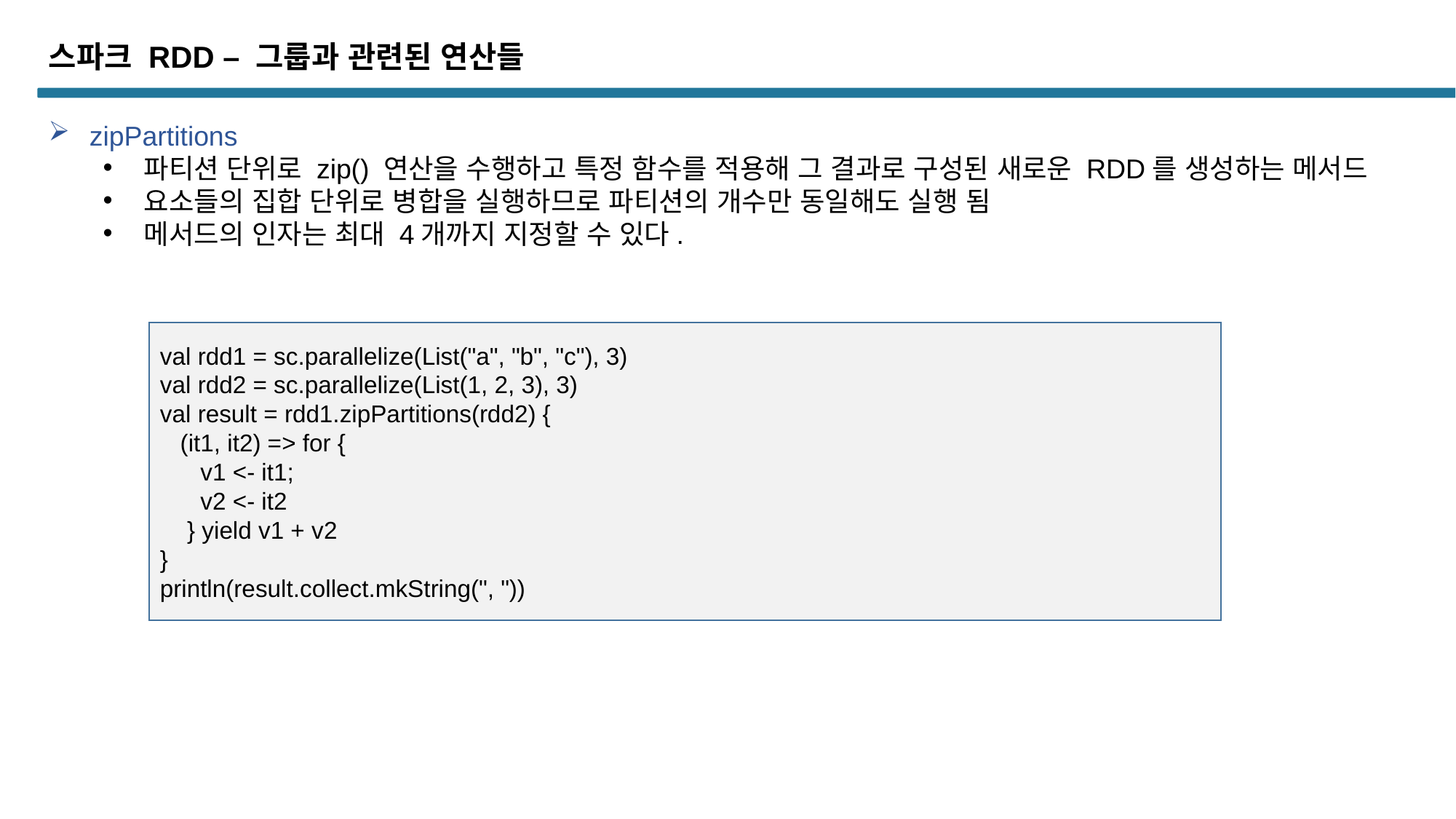

스파크 RDD – 그룹과 관련된 연산들
zipPartitions
파티션 단위로 zip() 연산을 수행하고 특정 함수를 적용해 그 결과로 구성된 새로운 RDD를 생성하는 메서드
요소들의 집합 단위로 병합을 실행하므로 파티션의 개수만 동일해도 실행 됨
메서드의 인자는 최대 4개까지 지정할 수 있다.

val rdd1 = sc.parallelize(List("a", "b", "c"), 3)
val rdd2 = sc.parallelize(List(1, 2, 3), 3)
val result = rdd1.zipPartitions(rdd2) {
   (it1, it2) => for {
      v1 <- it1;
      v2 <- it2
    } yield v1 + v2
}
println(result.collect.mkString(", "))